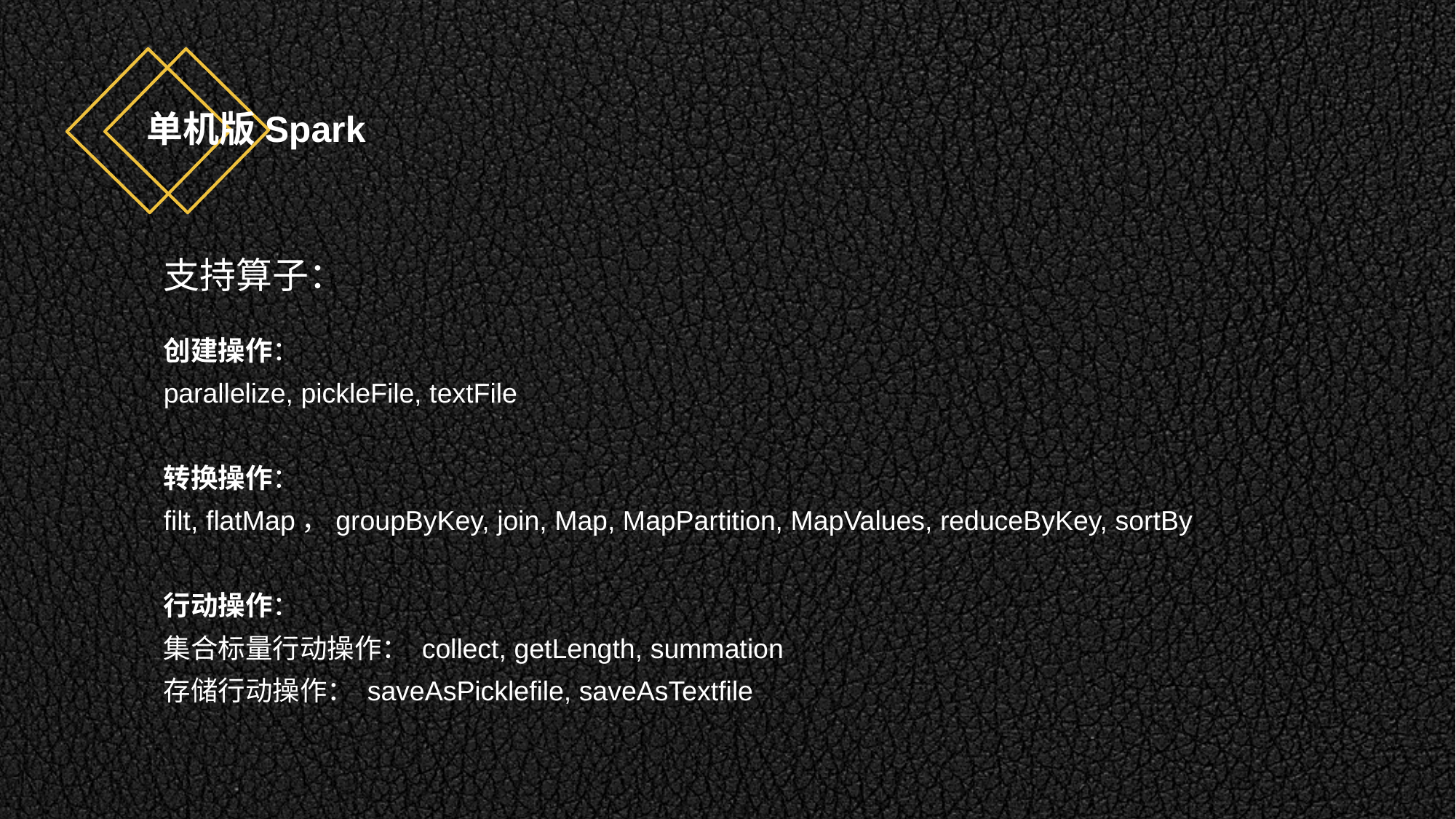

单机版Spark
支持算子：
创建操作：
parallelize, pickleFile, textFile

转换操作：
filt, flatMap，groupByKey, join, Map, MapPartition, MapValues, reduceByKey, sortBy

行动操作：
集合标量行动操作： collect, getLength, summation
存储行动操作： saveAsPicklefile, saveAsTextfile